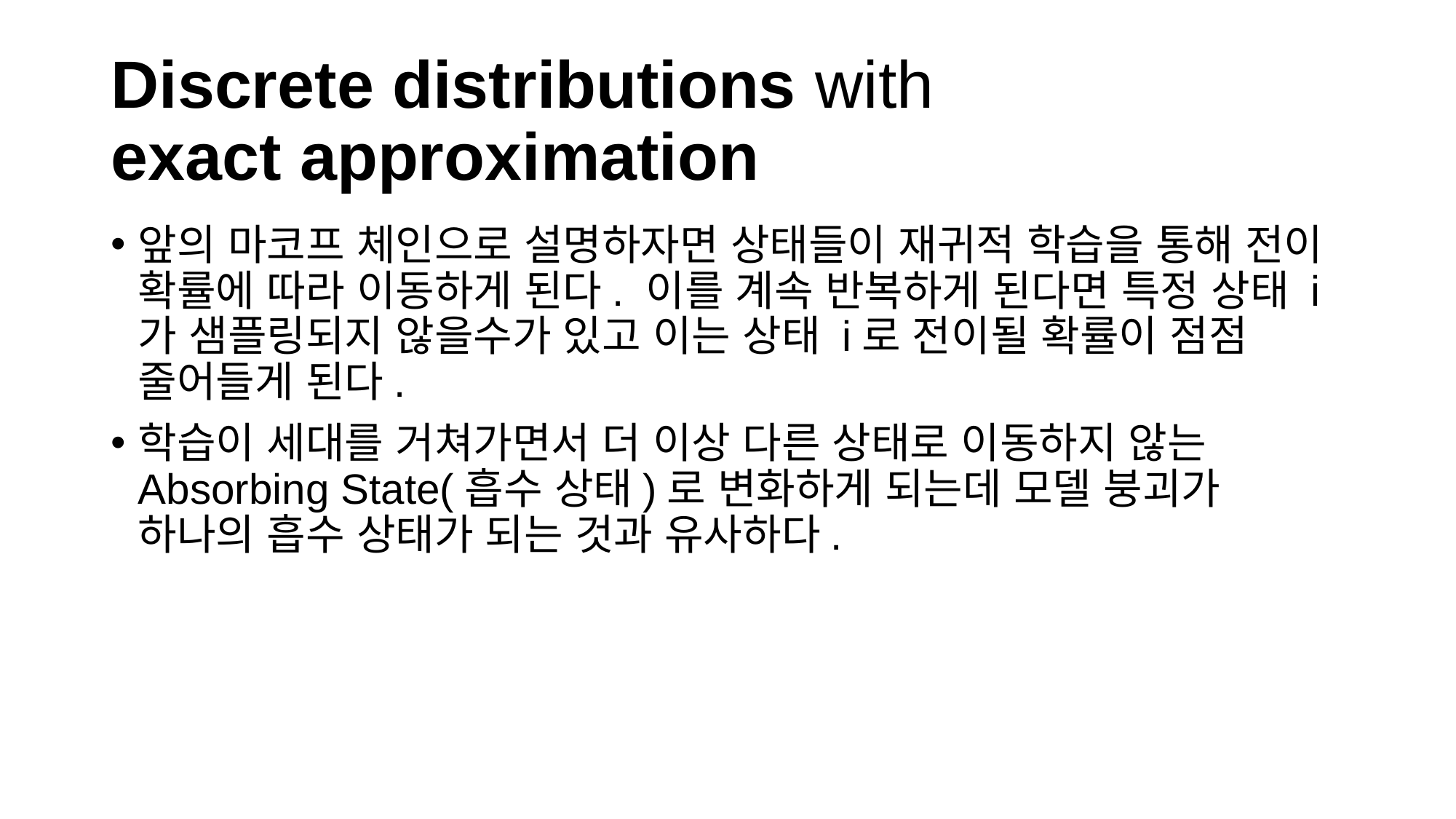

# Discrete distributions with exact approximation
앞의 마코프 체인으로 설명하자면 상태들이 재귀적 학습을 통해 전이 확률에 따라 이동하게 된다. 이를 계속 반복하게 된다면 특정 상태 i가 샘플링되지 않을수가 있고 이는 상태 i로 전이될 확률이 점점 줄어들게 된다.
학습이 세대를 거쳐가면서 더 이상 다른 상태로 이동하지 않는 Absorbing State(흡수 상태)로 변화하게 되는데 모델 붕괴가 하나의 흡수 상태가 되는 것과 유사하다.